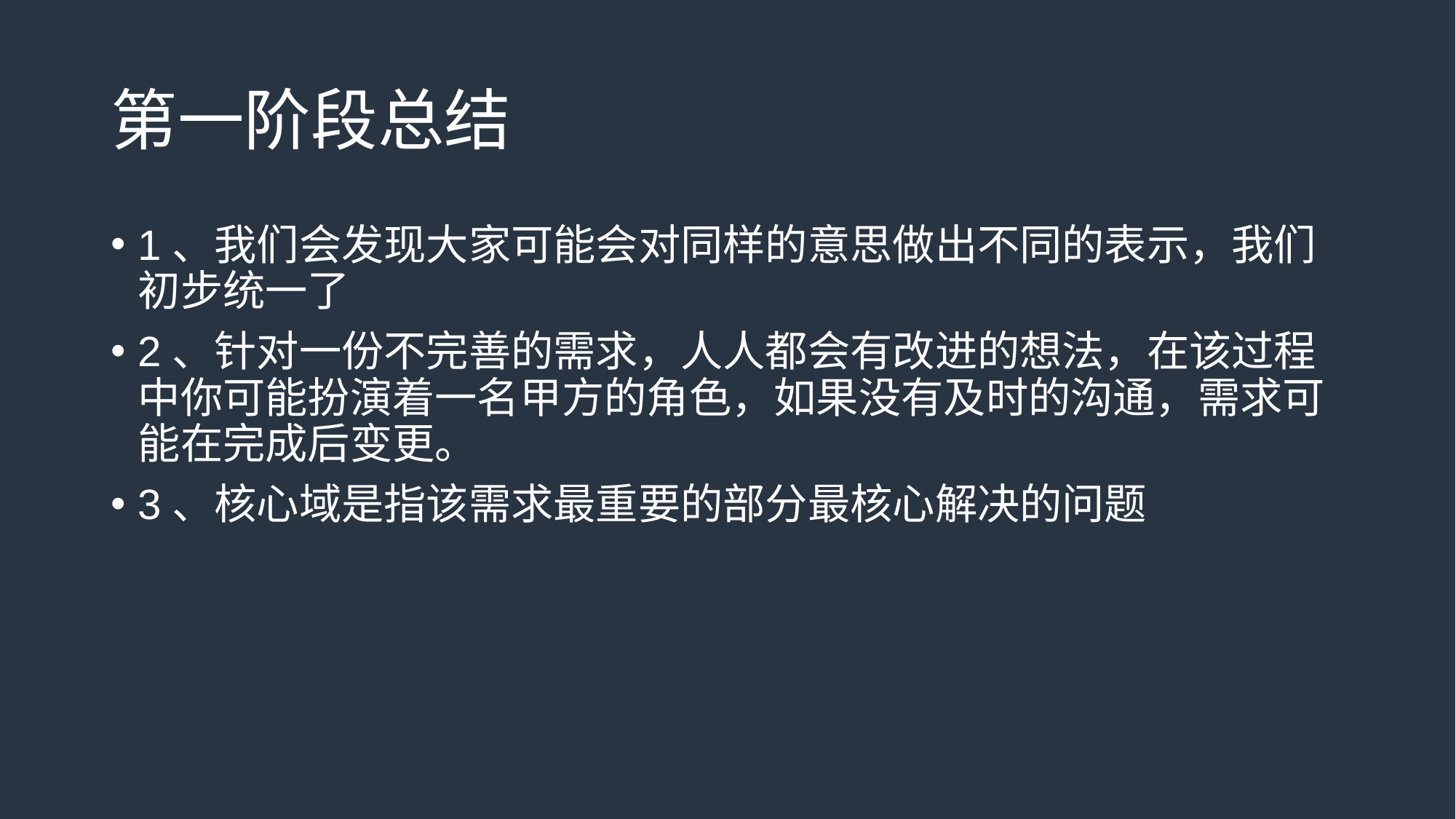

# 第一阶段总结
1、我们会发现大家可能会对同样的意思做出不同的表示，我们初步统一了
2、针对一份不完善的需求，人人都会有改进的想法，在该过程中你可能扮演着一名甲方的角色，如果没有及时的沟通，需求可能在完成后变更。
3、核心域是指该需求最重要的部分最核心解决的问题